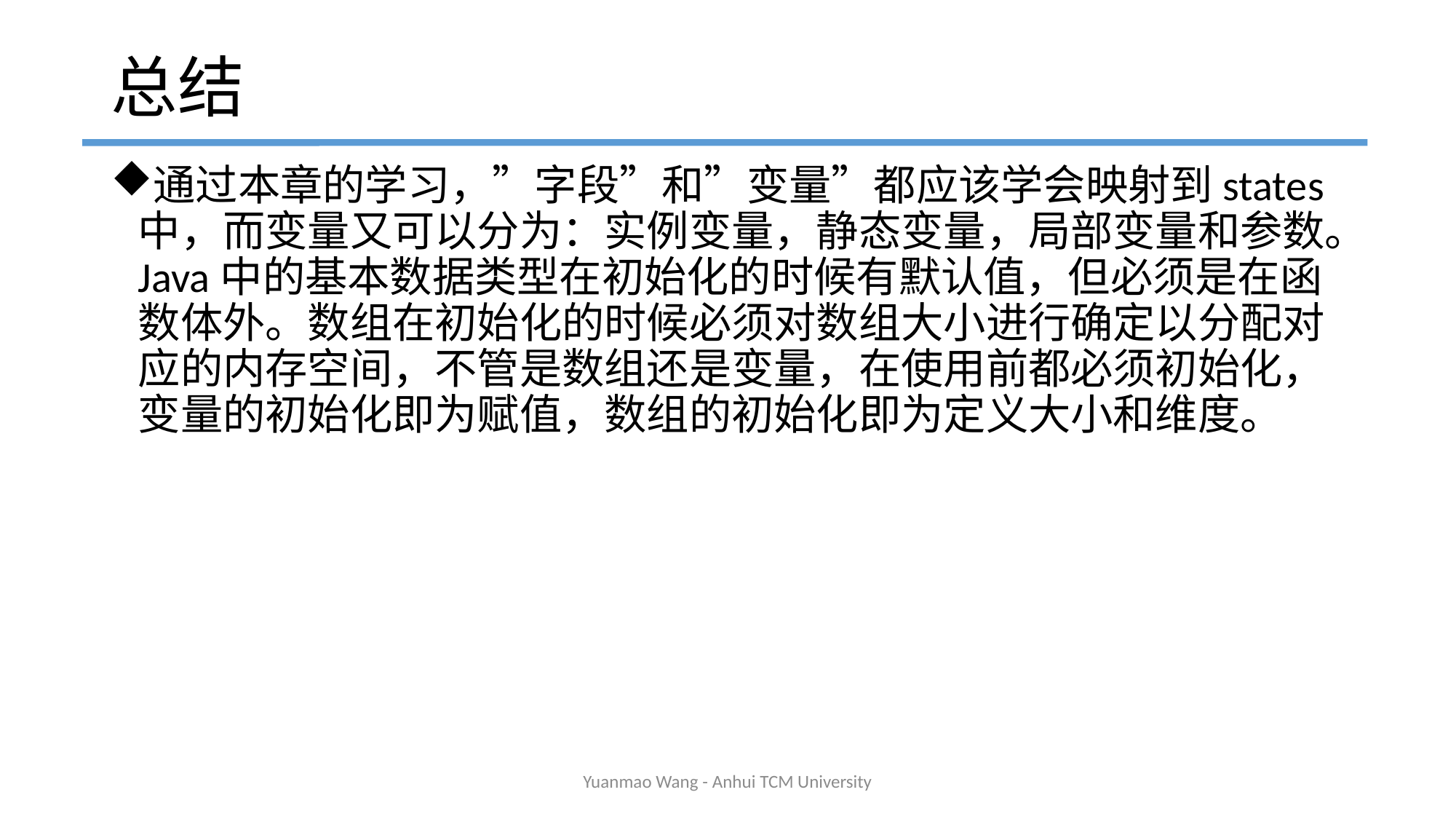

# 总结
通过本章的学习，”字段”和”变量”都应该学会映射到states中，而变量又可以分为：实例变量，静态变量，局部变量和参数。Java中的基本数据类型在初始化的时候有默认值，但必须是在函数体外。数组在初始化的时候必须对数组大小进行确定以分配对应的内存空间，不管是数组还是变量，在使用前都必须初始化，变量的初始化即为赋值，数组的初始化即为定义大小和维度。
Yuanmao Wang - Anhui TCM University